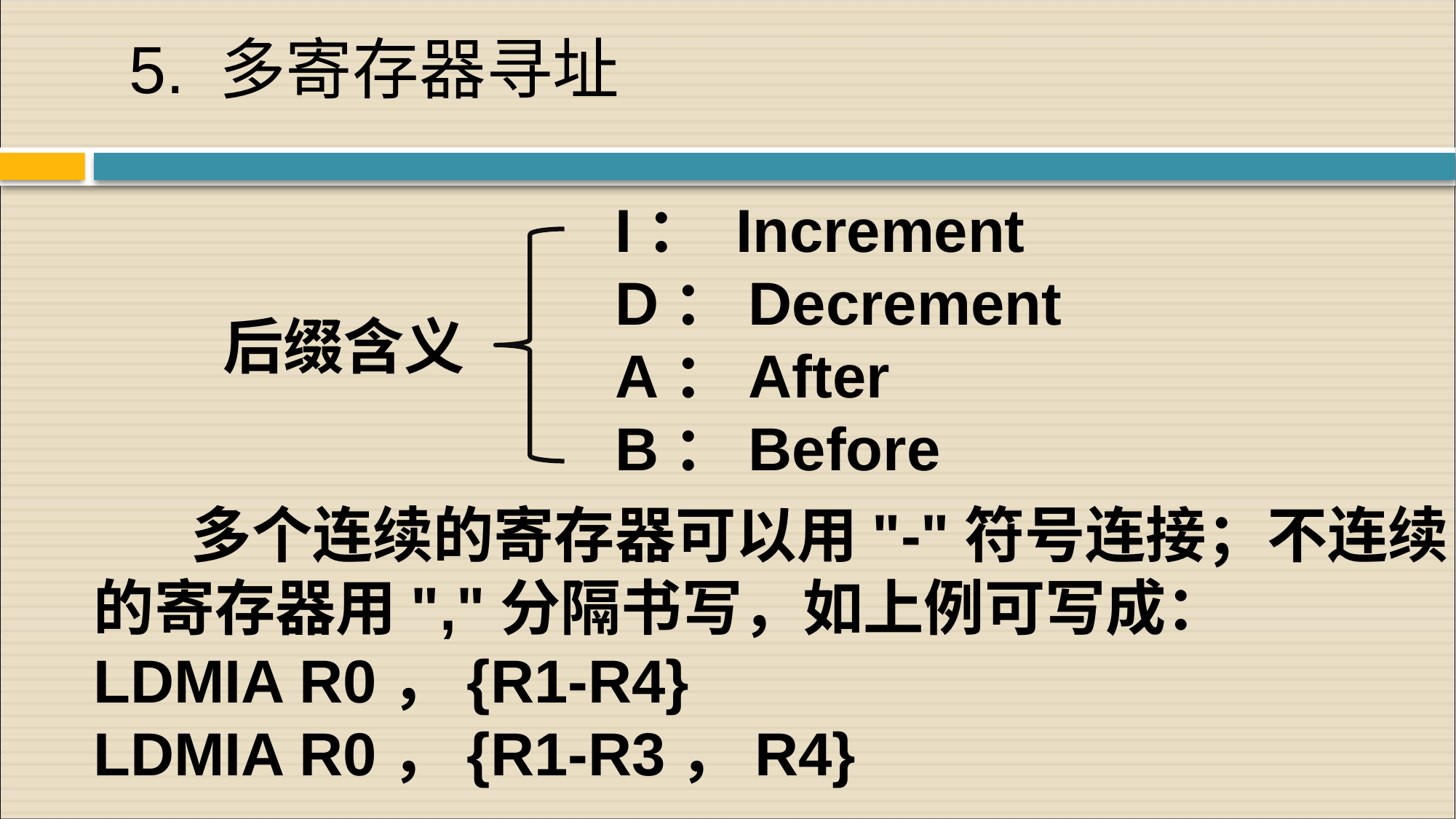

# 5. 多寄存器寻址
	I： Increment
	D：Decrement
	A：After
	B：Before

后缀含义
      多个连续的寄存器可以用"-"符号连接；不连续的寄存器用","分隔书写，如上例可写成：
LDMIA R0，{R1-R4}
LDMIA R0，{R1-R3，R4}